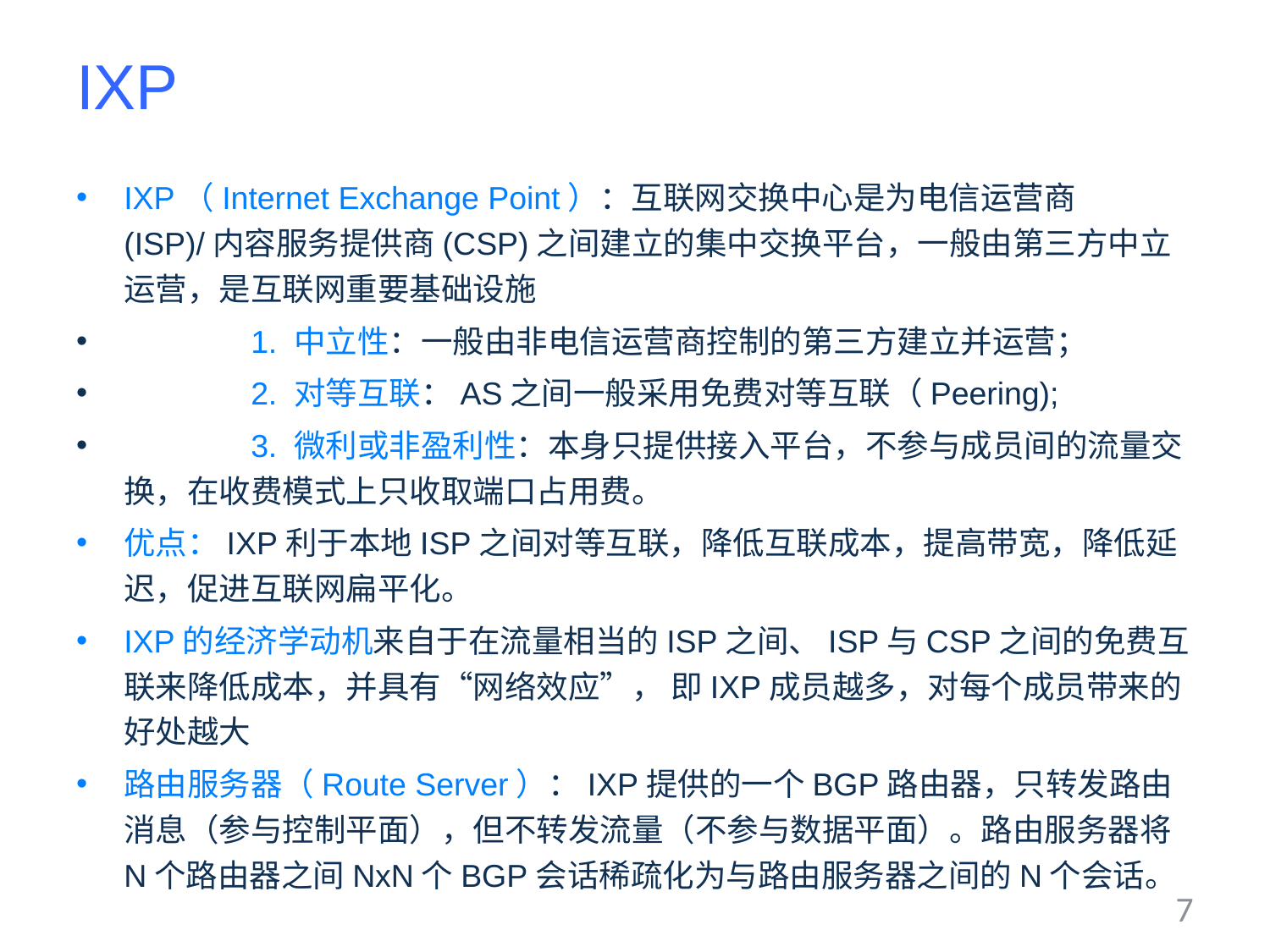

# IXP
IXP（Internet Exchange Point）：互联网交换中心是为电信运营商(ISP)/内容服务提供商(CSP)之间建立的集中交换平台，一般由第三方中立运营，是互联网重要基础设施
	1. 中立性：一般由非电信运营商控制的第三方建立并运营；
	2. 对等互联：AS之间一般采用免费对等互联（Peering);
	3. 微利或非盈利性：本身只提供接入平台，不参与成员间的流量交换，在收费模式上只收取端口占用费。
优点：IXP利于本地ISP之间对等互联，降低互联成本，提高带宽，降低延迟，促进互联网扁平化。
IXP的经济学动机来自于在流量相当的ISP之间、ISP与CSP之间的免费互联来降低成本，并具有“网络效应”， 即IXP成员越多，对每个成员带来的好处越大
路由服务器（Route Server）：IXP提供的一个BGP路由器，只转发路由消息（参与控制平面），但不转发流量（不参与数据平面）。路由服务器将N个路由器之间NxN个BGP会话稀疏化为与路由服务器之间的N个会话。
7